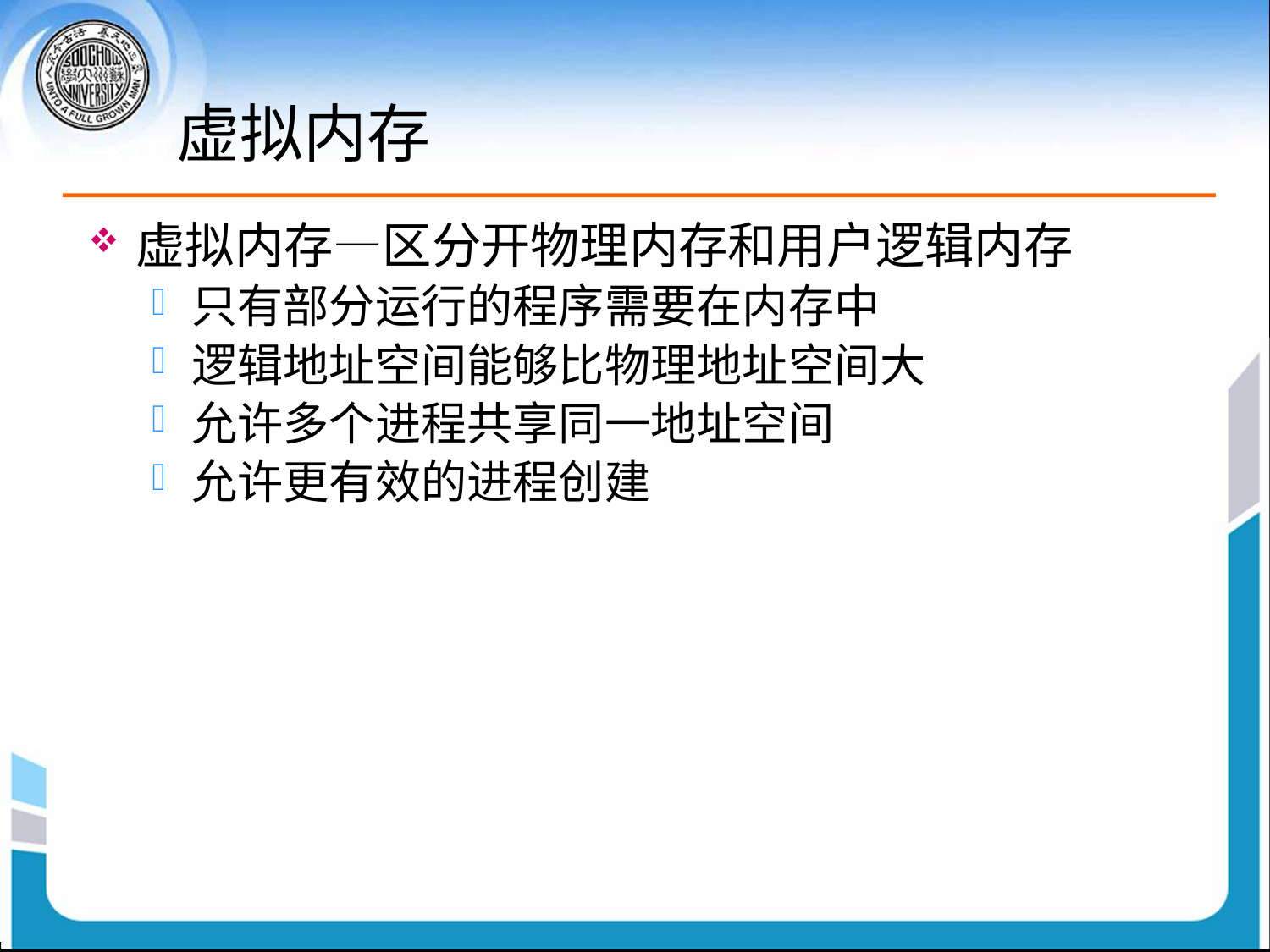

# 虚拟内存
虚拟内存—区分开物理内存和用户逻辑内存
只有部分运行的程序需要在内存中
逻辑地址空间能够比物理地址空间大
允许多个进程共享同一地址空间
允许更有效的进程创建